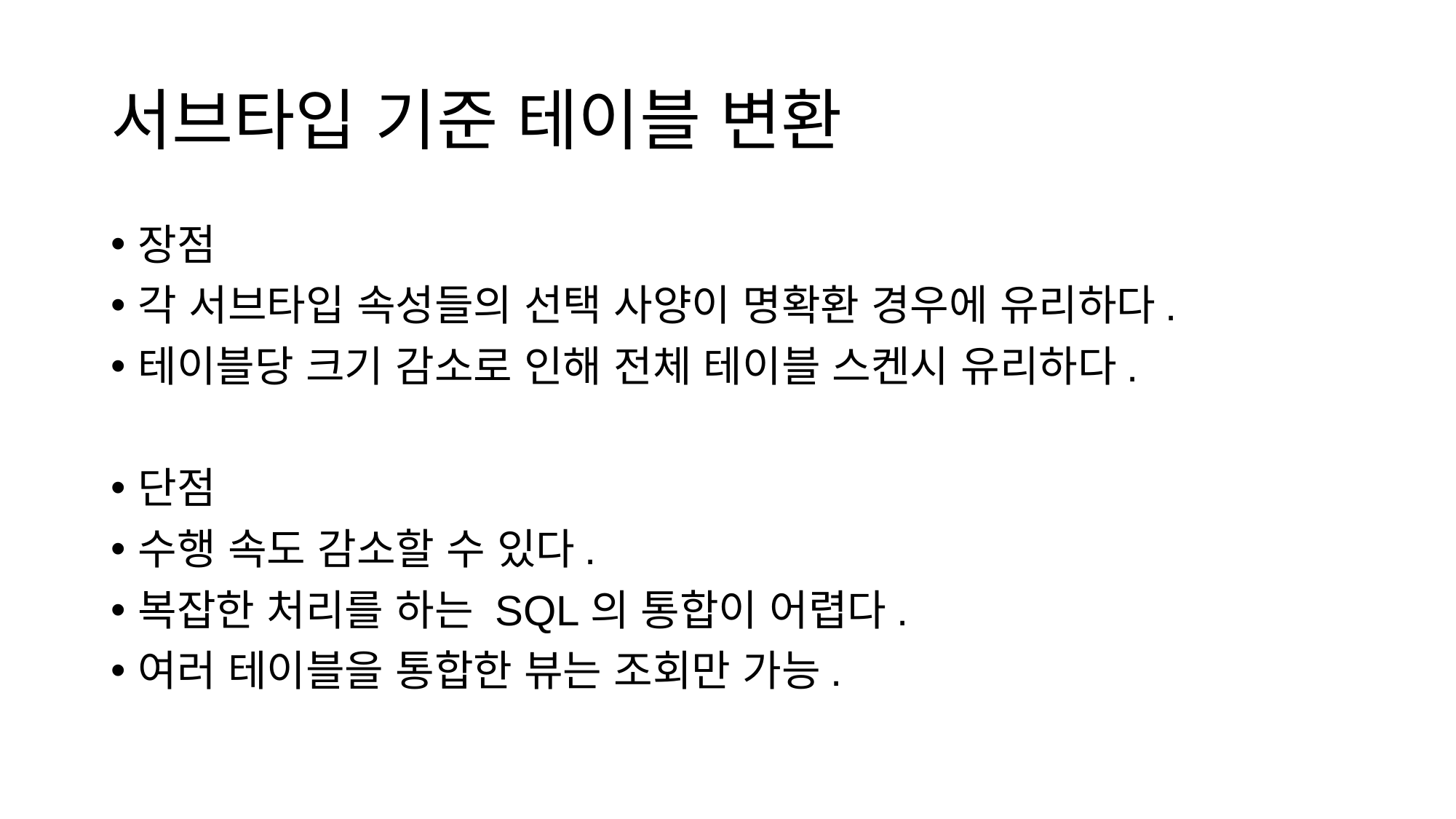

# 서브타입 기준 테이블 변환
장점
각 서브타입 속성들의 선택 사양이 명확환 경우에 유리하다.
테이블당 크기 감소로 인해 전체 테이블 스켄시 유리하다.

단점
수행 속도 감소할 수 있다.
복잡한 처리를 하는 SQL의 통합이 어렵다.
여러 테이블을 통합한 뷰는 조회만 가능.